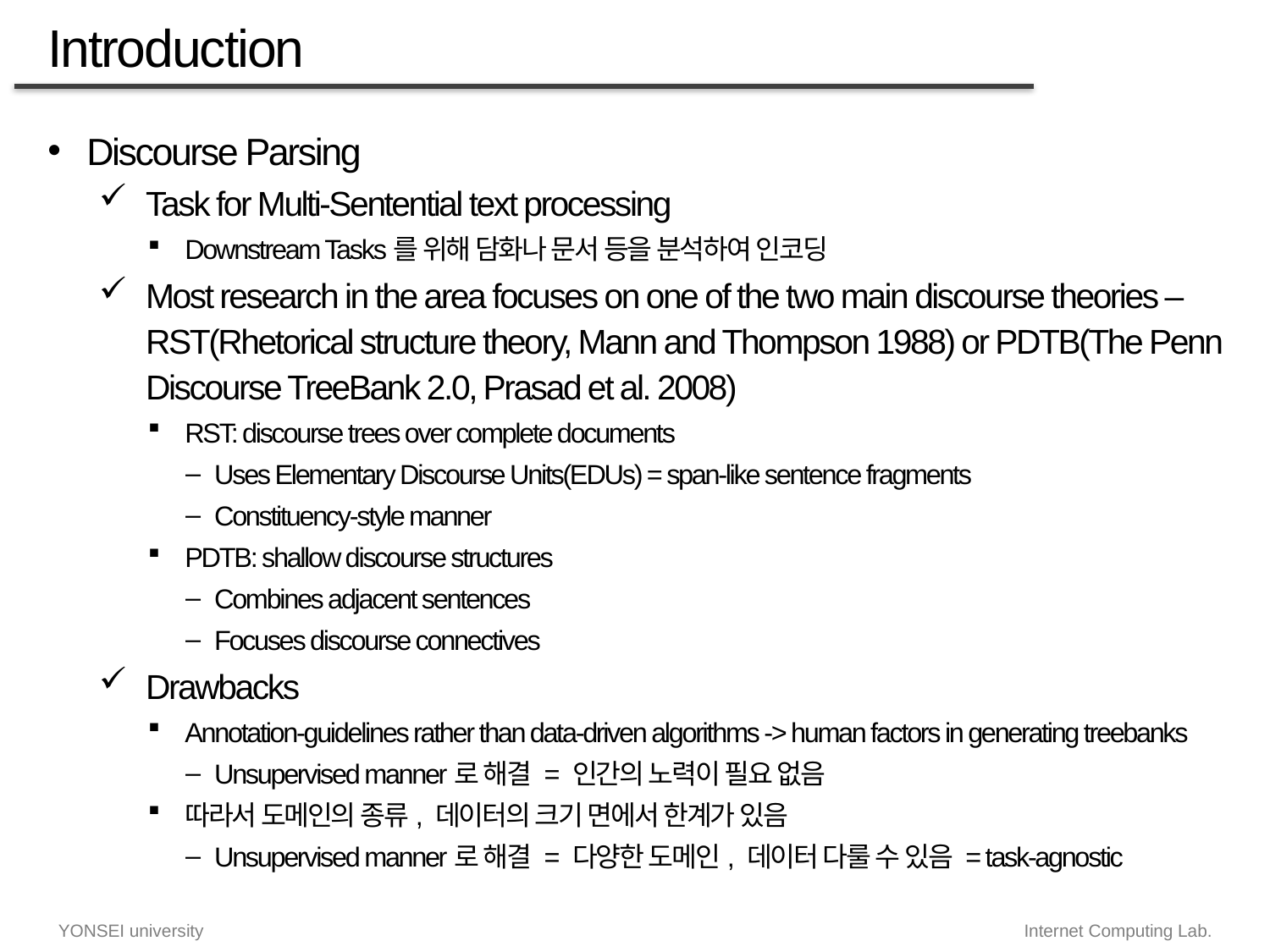

# Introduction
Discourse Parsing
Task for Multi-Sentential text processing
Downstream Tasks를 위해 담화나 문서 등을 분석하여 인코딩
Most research in the area focuses on one of the two main discourse theories – RST(Rhetorical structure theory, Mann and Thompson 1988) or PDTB(The Penn Discourse TreeBank 2.0, Prasad et al. 2008)
RST: discourse trees over complete documents
Uses Elementary Discourse Units(EDUs) = span-like sentence fragments
Constituency-style manner
PDTB: shallow discourse structures
Combines adjacent sentences
Focuses discourse connectives
Drawbacks
Annotation-guidelines rather than data-driven algorithms -> human factors in generating treebanks
Unsupervised manner로 해결 = 인간의 노력이 필요 없음
따라서 도메인의 종류, 데이터의 크기 면에서 한계가 있음
Unsupervised manner로 해결 = 다양한 도메인, 데이터 다룰 수 있음 = task-agnostic